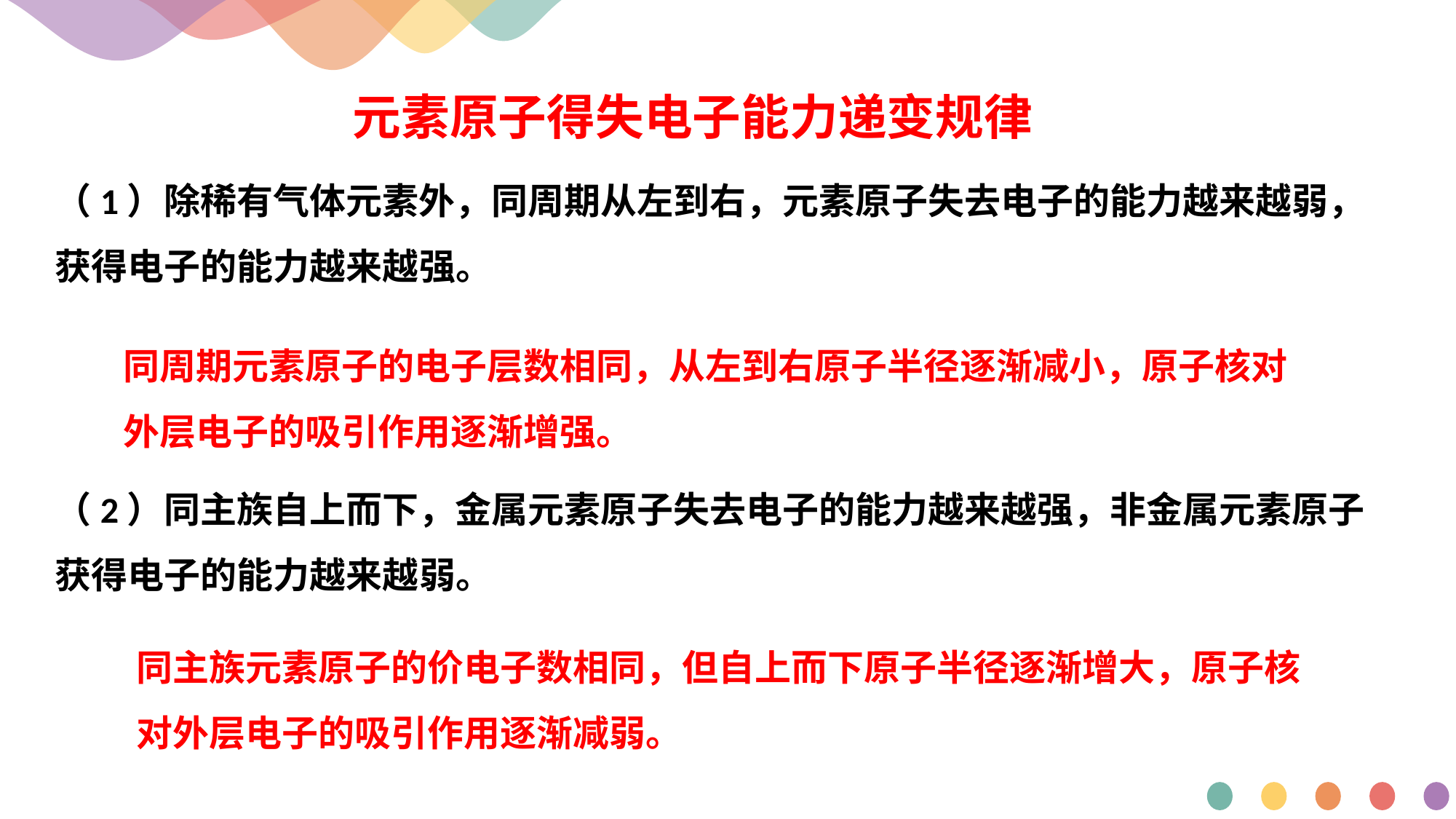

元素原子得失电子能力递变规律
（1）除稀有气体元素外，同周期从左到右，元素原子失去电子的能力越来越弱，获得电子的能力越来越强。
同周期元素原子的电子层数相同，从左到右原子半径逐渐减小，原子核对外层电子的吸引作用逐渐增强。
（2）同主族自上而下，金属元素原子失去电子的能力越来越强，非金属元素原子获得电子的能力越来越弱。
同主族元素原子的价电子数相同，但自上而下原子半径逐渐增大，原子核对外层电子的吸引作用逐渐减弱。